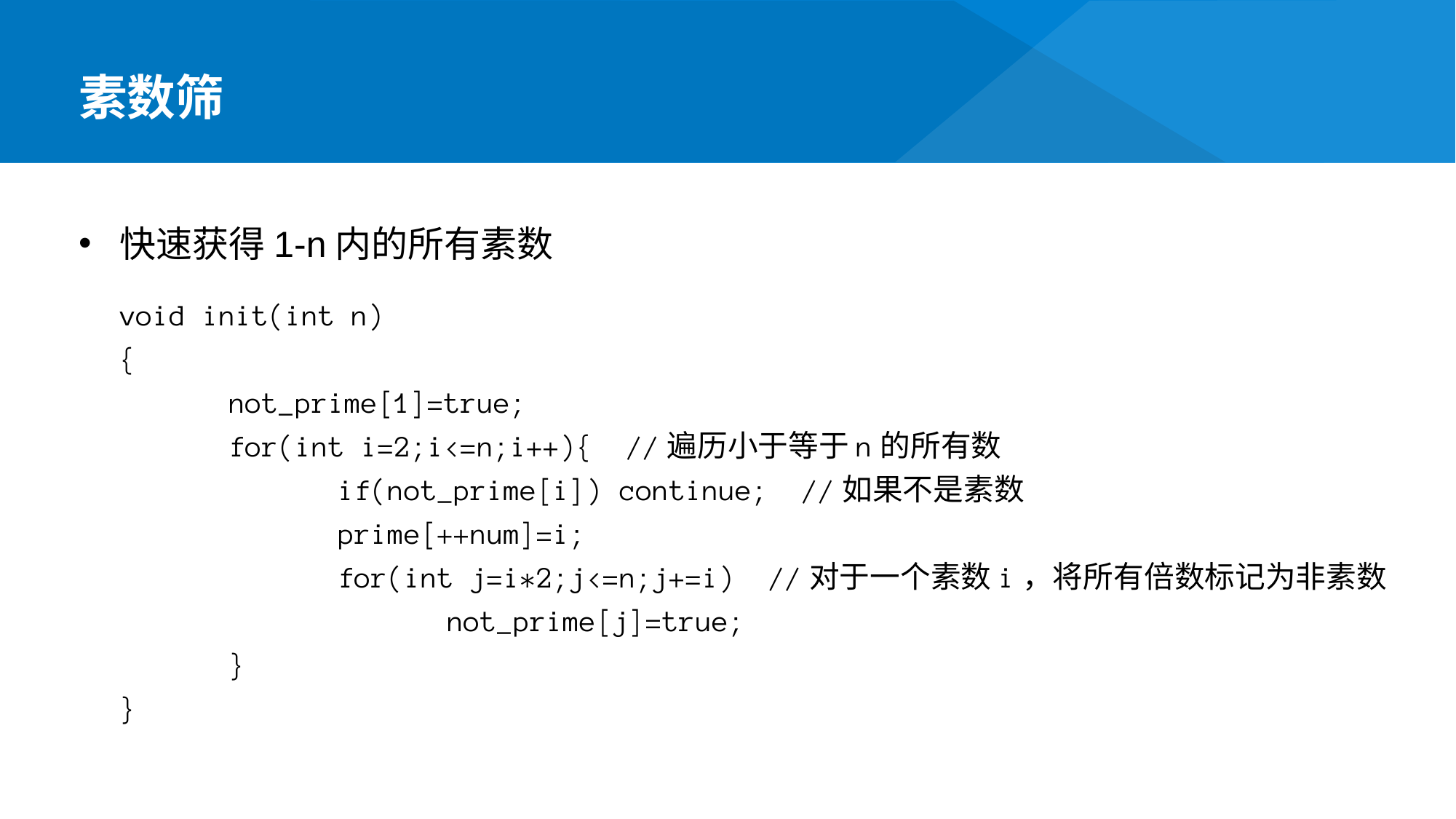

素数筛
快速获得1-n内的所有素数
void init(int n)
{
	not_prime[1]=true;
	for(int i=2;i<=n;i++){  //遍历小于等于n的所有数
		if(not_prime[i]) continue;  //如果不是素数
		prime[++num]=i;
		for(int j=i*2;j<=n;j+=i)  //对于一个素数i，将所有倍数标记为非素数
			not_prime[j]=true;
	}
}